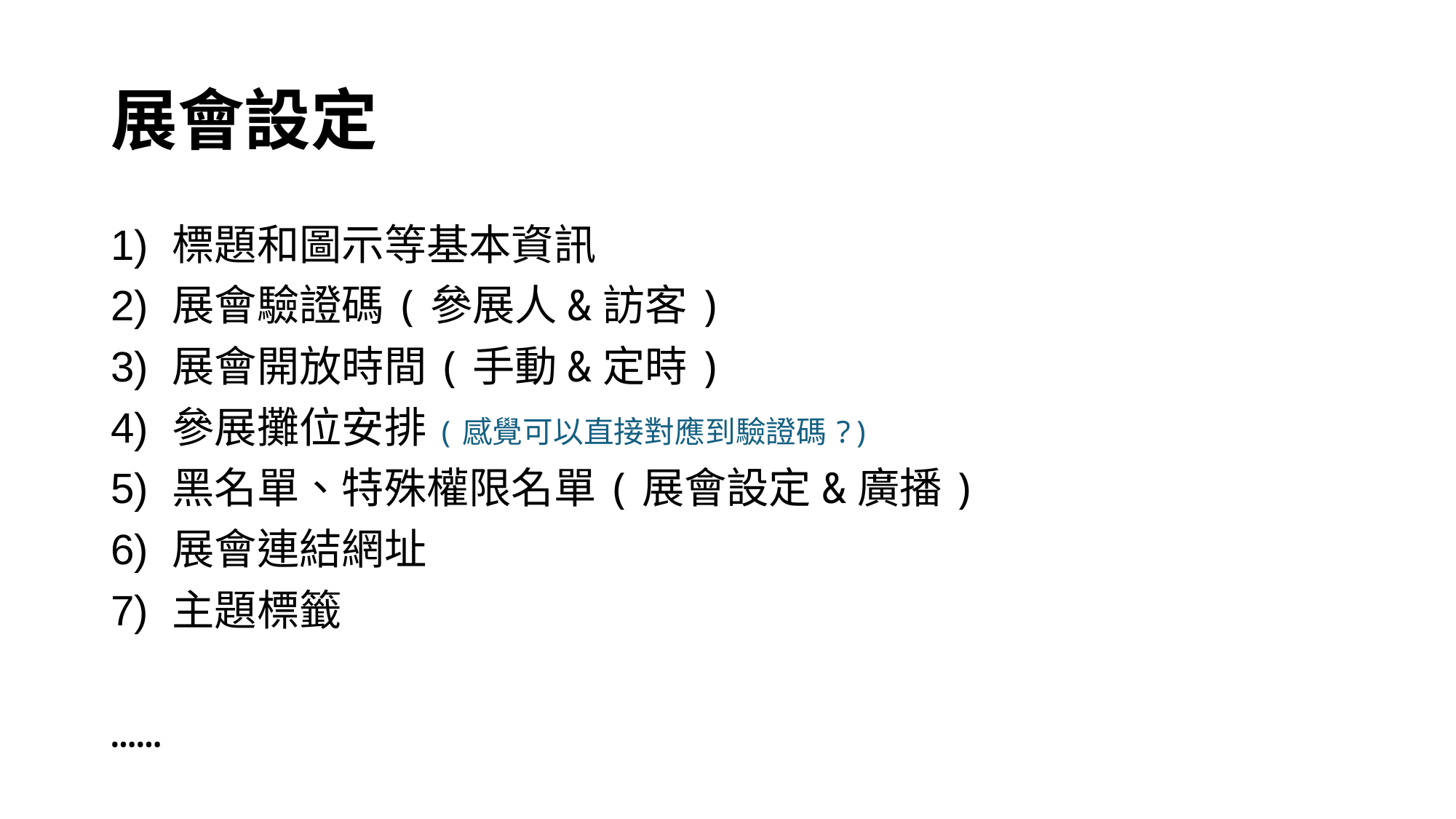

# 展會設定
標題和圖示等基本資訊
展會驗證碼(參展人&訪客)
展會開放時間(手動&定時)
參展攤位安排(感覺可以直接對應到驗證碼?)
黑名單、特殊權限名單(展會設定&廣播)
展會連結網址
主題標籤

……